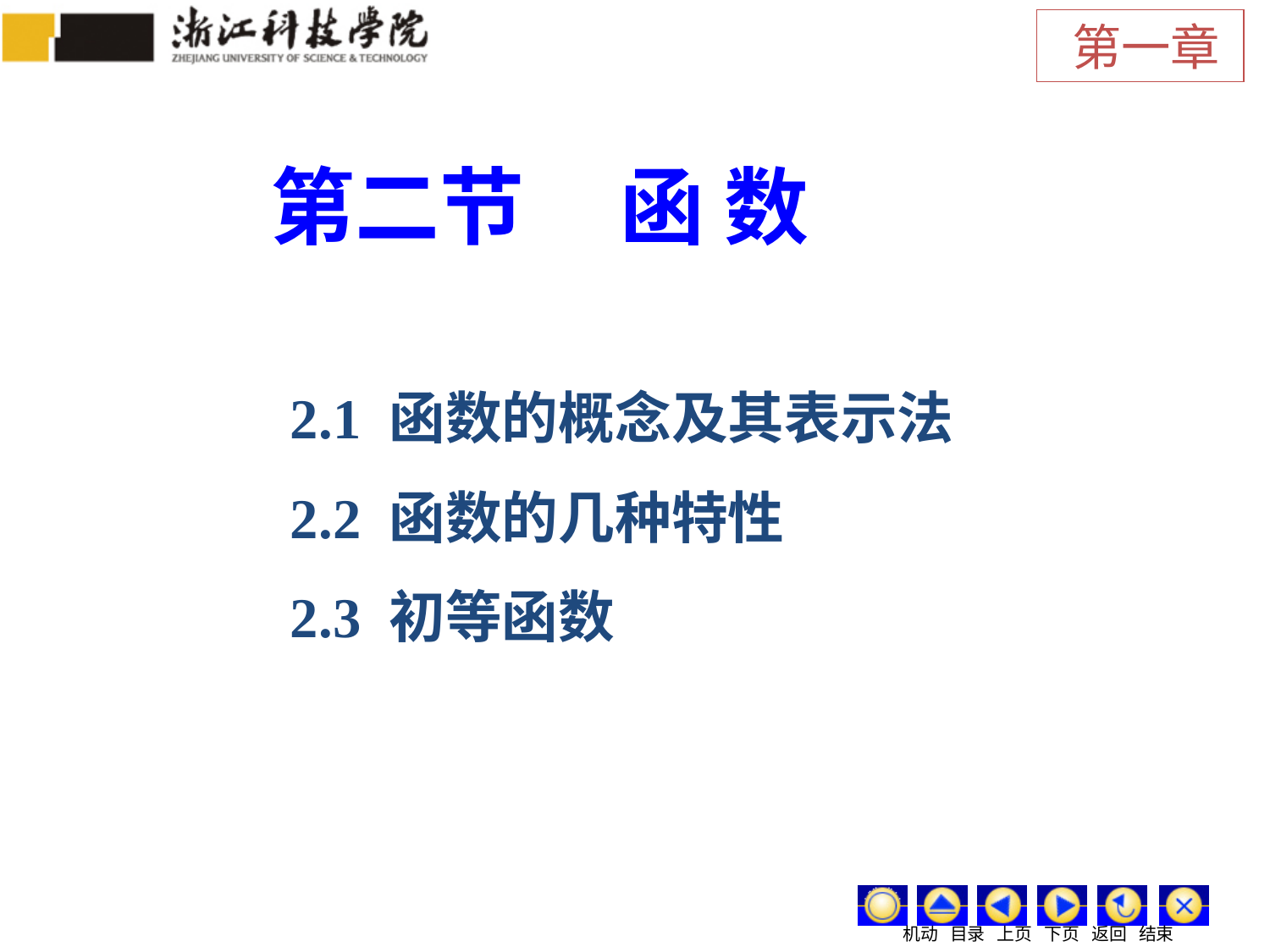

第一章
第二节     函 数
2.1 函数的概念及其表示法
2.2 函数的几种特性
2.3 初等函数